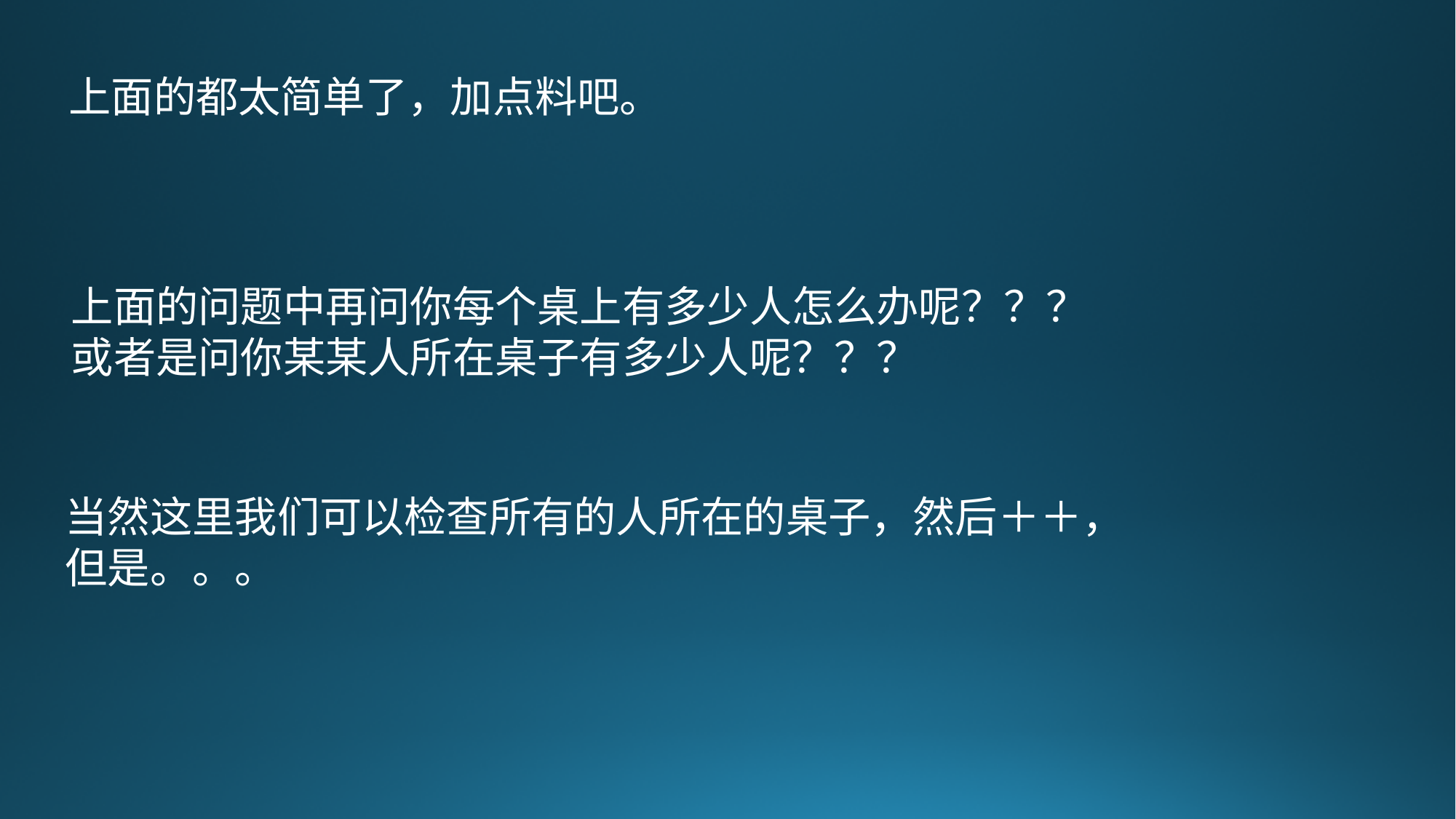

上面的都太简单了，加点料吧。
上面的问题中再问你每个桌上有多少人怎么办呢？？？
或者是问你某某人所在桌子有多少人呢？？？
当然这里我们可以检查所有的人所在的桌子，然后＋＋，
但是。。。